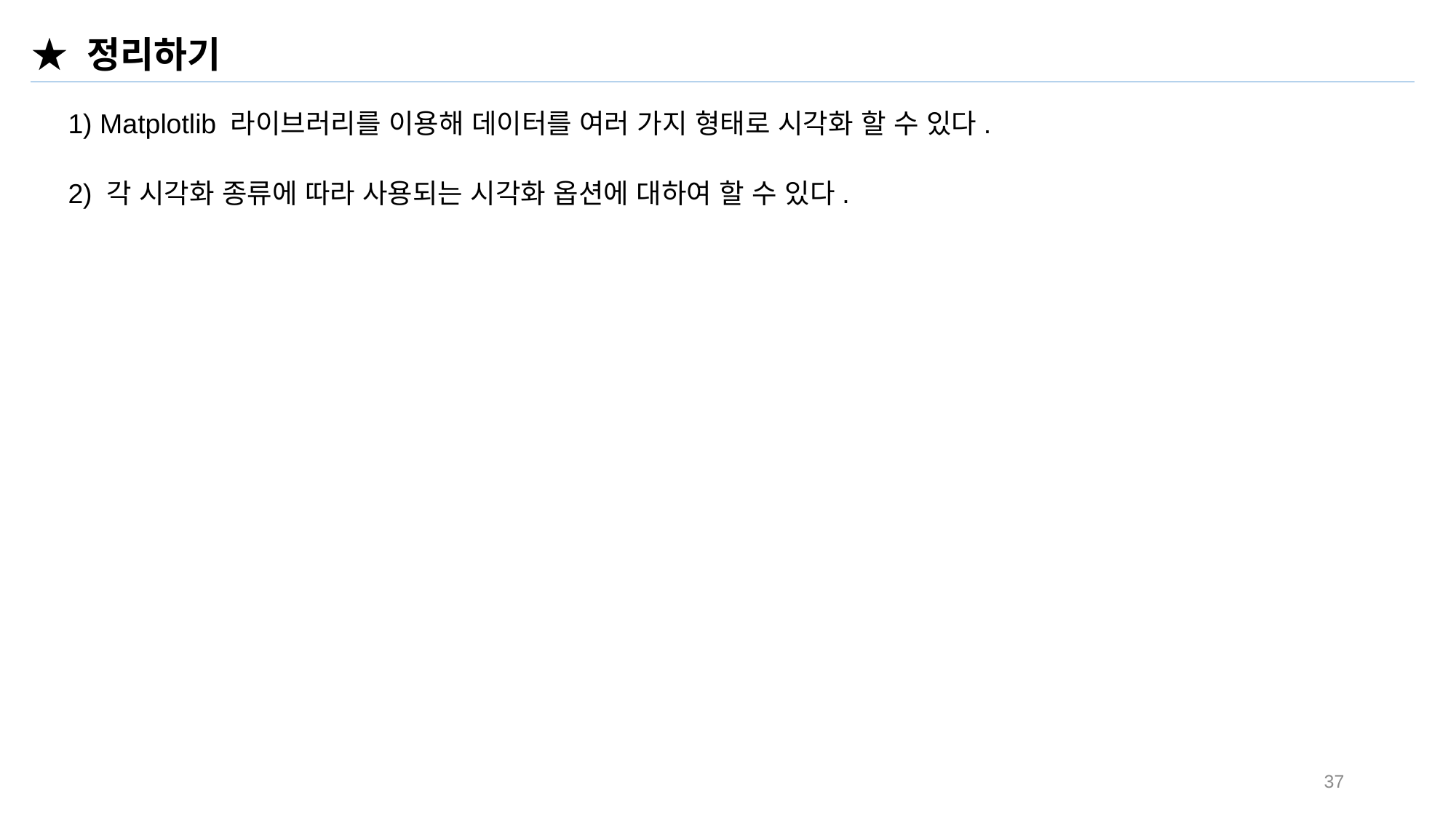

★ 정리하기
1) Matplotlib 라이브러리를 이용해 데이터를 여러 가지 형태로 시각화 할 수 있다.
2) 각 시각화 종류에 따라 사용되는 시각화 옵션에 대하여 할 수 있다.
37